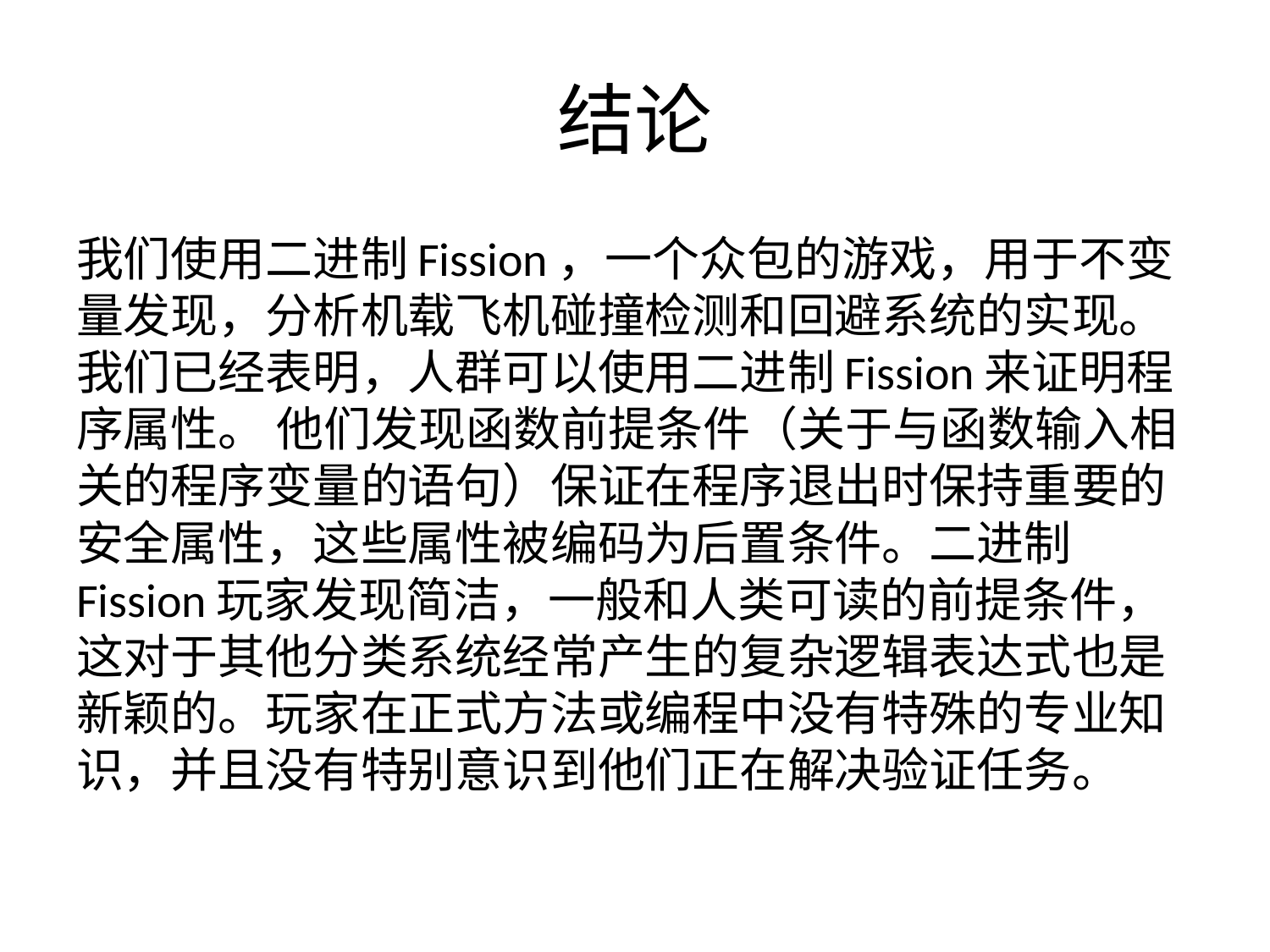

# 结论
我们使用二进制Fission，一个众包的游戏，用于不变量发现，分析机载飞机碰撞检测和回避系统的实现。我们已经表明，人群可以使用二进制Fission来证明程序属性。 他们发现函数前提条件（关于与函数输入相关的程序变量的语句）保证在程序退出时保持重要的安全属性，这些属性被编码为后置条件。二进制Fission玩家发现简洁，一般和人类可读的前提条件，这对于其他分类系统经常产生的复杂逻辑表达式也是新颖的。玩家在正式方法或编程中没有特殊的专业知识，并且没有特别意识到他们正在解决验证任务。